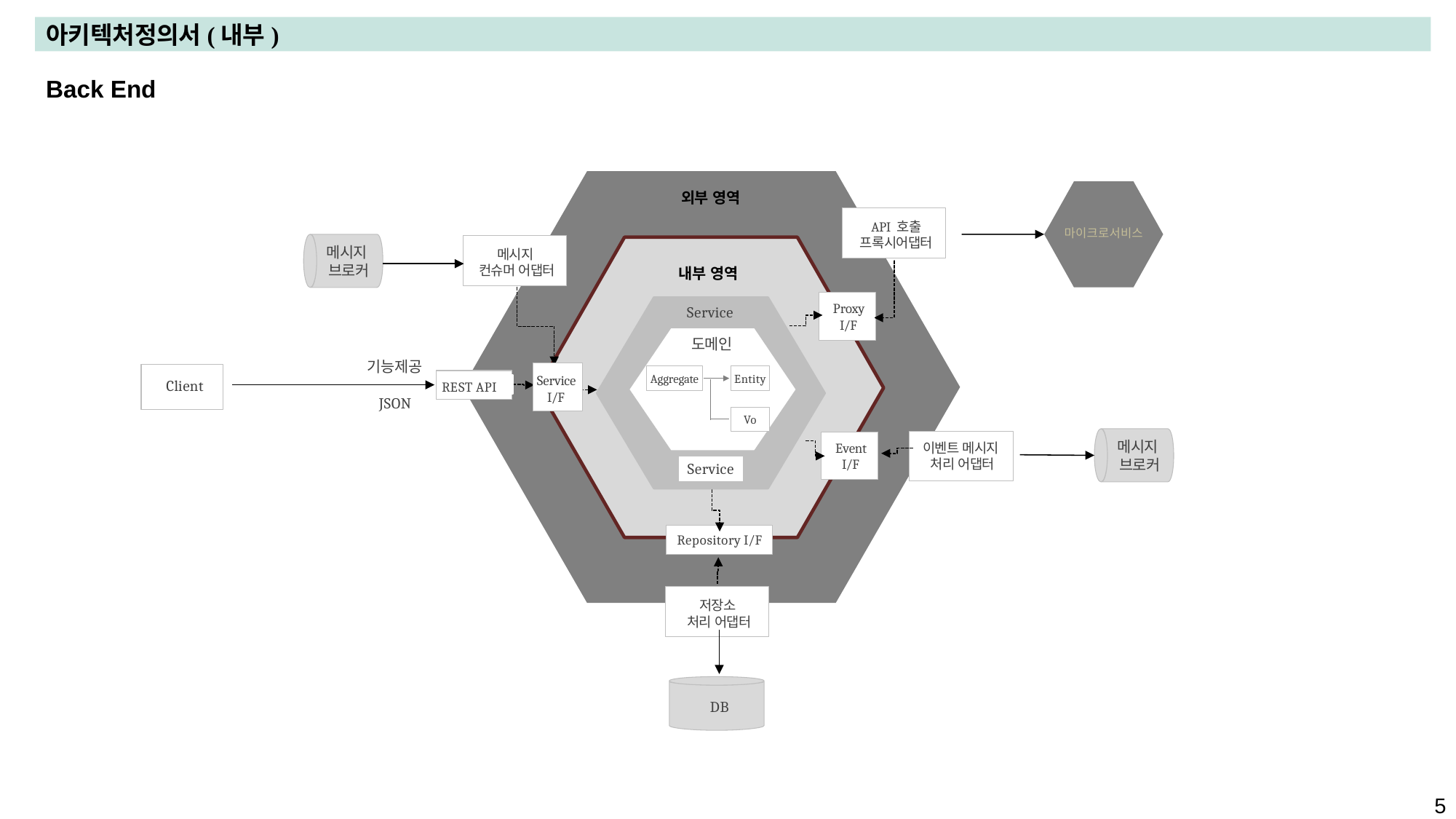

# 아키텍처정의서(내부)
Back End

외부 영역

API 호출
프록시어댑터
마이크로서비스

메시지
브로커
메시지
컨슈머 어댑터
내부 영역

Proxy
I/F
Service

도메인

Aggregate
Entity

Vo
기능제공

Service
I/F

Client
REST API

JSON

메시지
브로커
Event
I/F
이벤트 메시지
처리 어댑터

Service

Repository I/F

저장소
처리 어댑터

DB